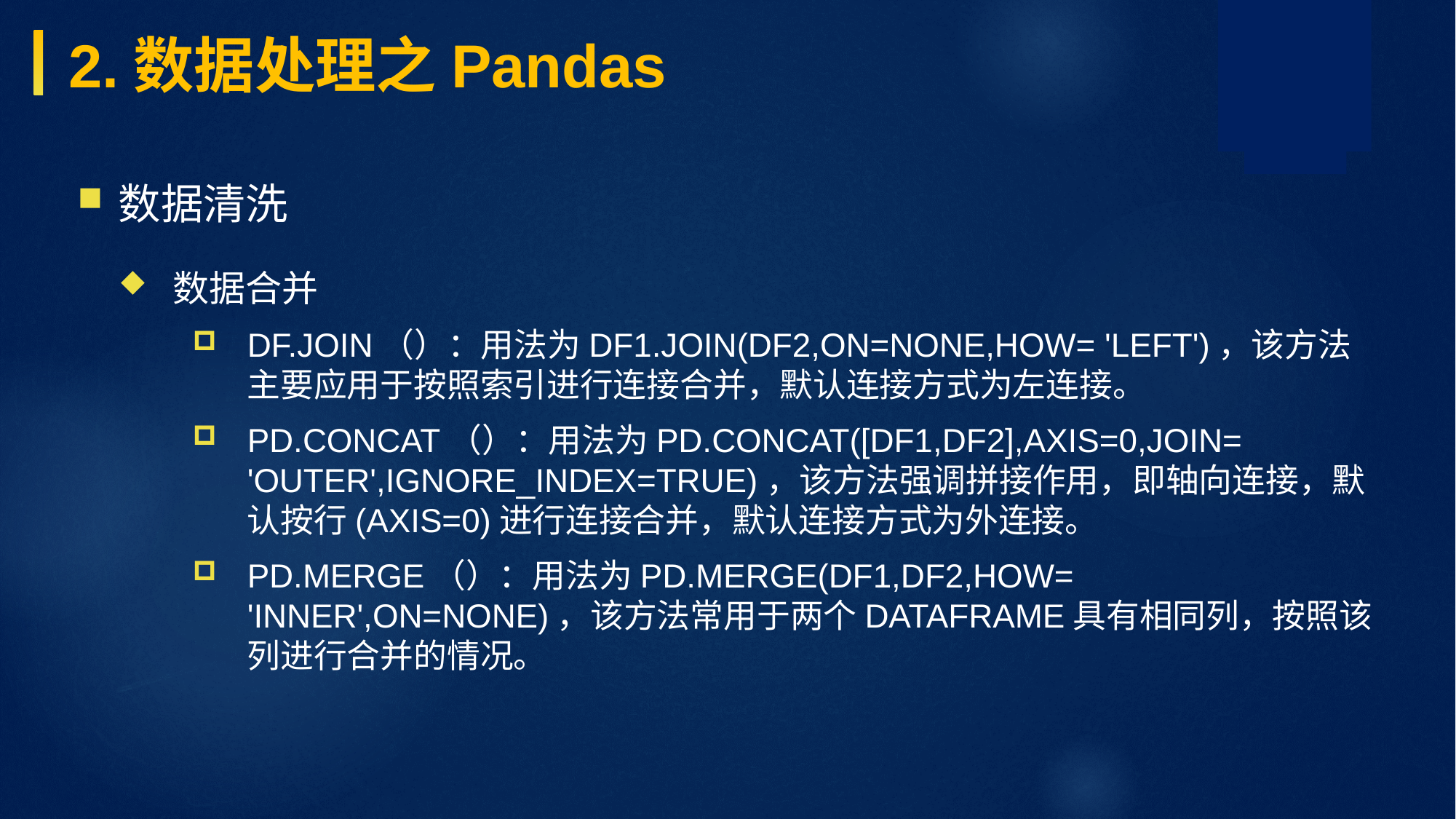

2.数据处理之Pandas
数据清洗
数据合并
df.join（）：用法为df1.join(df2,on=None,how= 'left')，该方法主要应用于按照索引进行连接合并，默认连接方式为左连接。
pd.concat（）：用法为pd.concat([df1,df2],axis=0,join= 'outer',ignore_index=True)，该方法强调拼接作用，即轴向连接，默认按行(axis=0)进行连接合并，默认连接方式为外连接。
pd.merge（）：用法为pd.merge(df1,df2,how= 'inner',on=None)，该方法常用于两个DataFrame具有相同列，按照该列进行合并的情况。